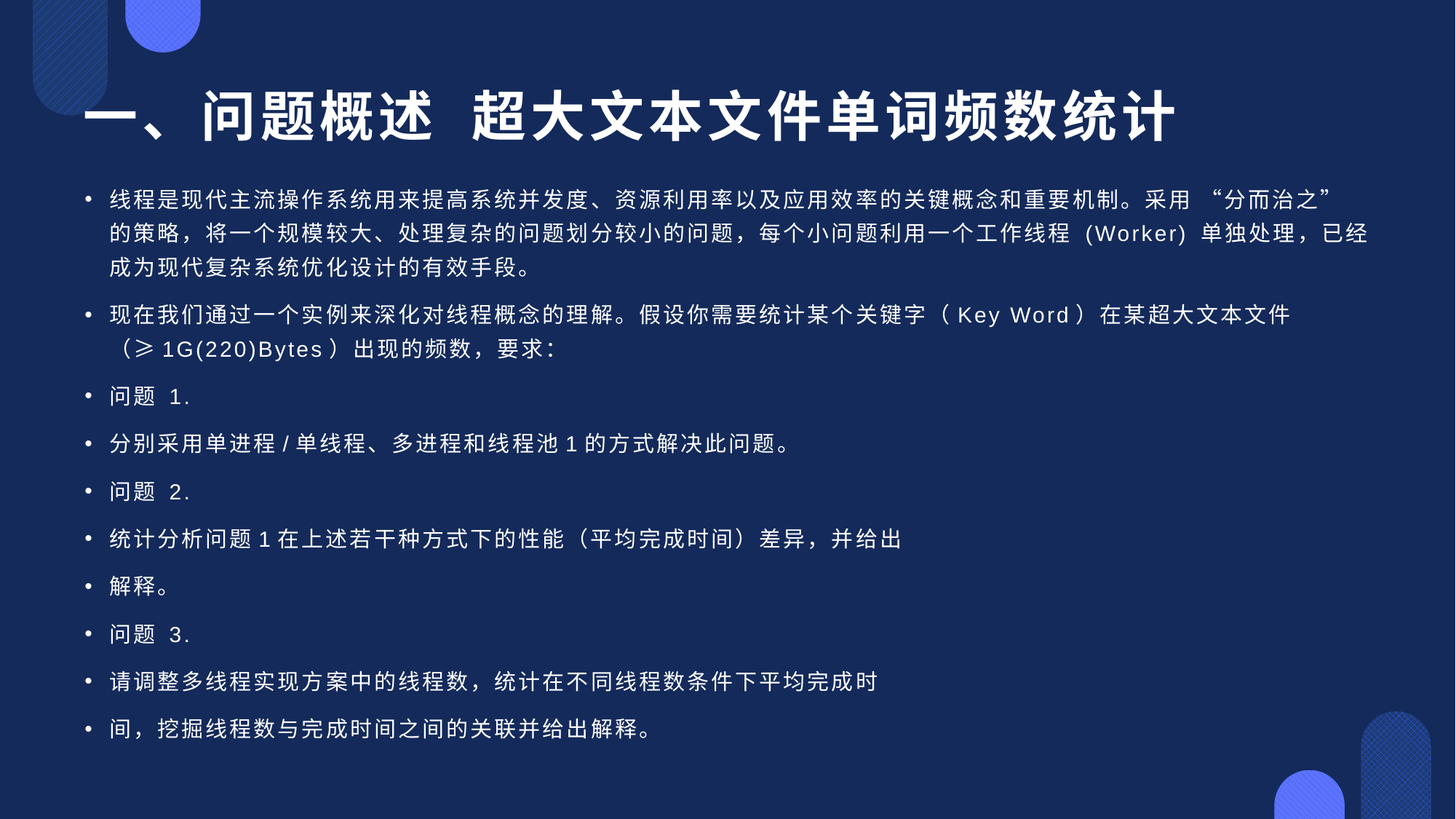

一、问题概述  超大文本文件单词频数统计
线程是现代主流操作系统用来提高系统并发度、资源利用率以及应用效率的关键概念和重要机制。采用 “分而治之” 的策略，将一个规模较大、处理复杂的问题划分较小的问题，每个小问题利用一个工作线程 (Worker) 单独处理，已经成为现代复杂系统优化设计的有效手段。
现在我们通过一个实例来深化对线程概念的理解。假设你需要统计某个关键字（Key Word）在某超大文本文件（≥1G(220)Bytes）出现的频数，要求：
问题 1.
分别采用单进程/单线程、多进程和线程池1的方式解决此问题。
问题 2.
统计分析问题1在上述若干种方式下的性能（平均完成时间）差异，并给出
解释。
问题 3.
请调整多线程实现方案中的线程数，统计在不同线程数条件下平均完成时
间，挖掘线程数与完成时间之间的关联并给出解释。